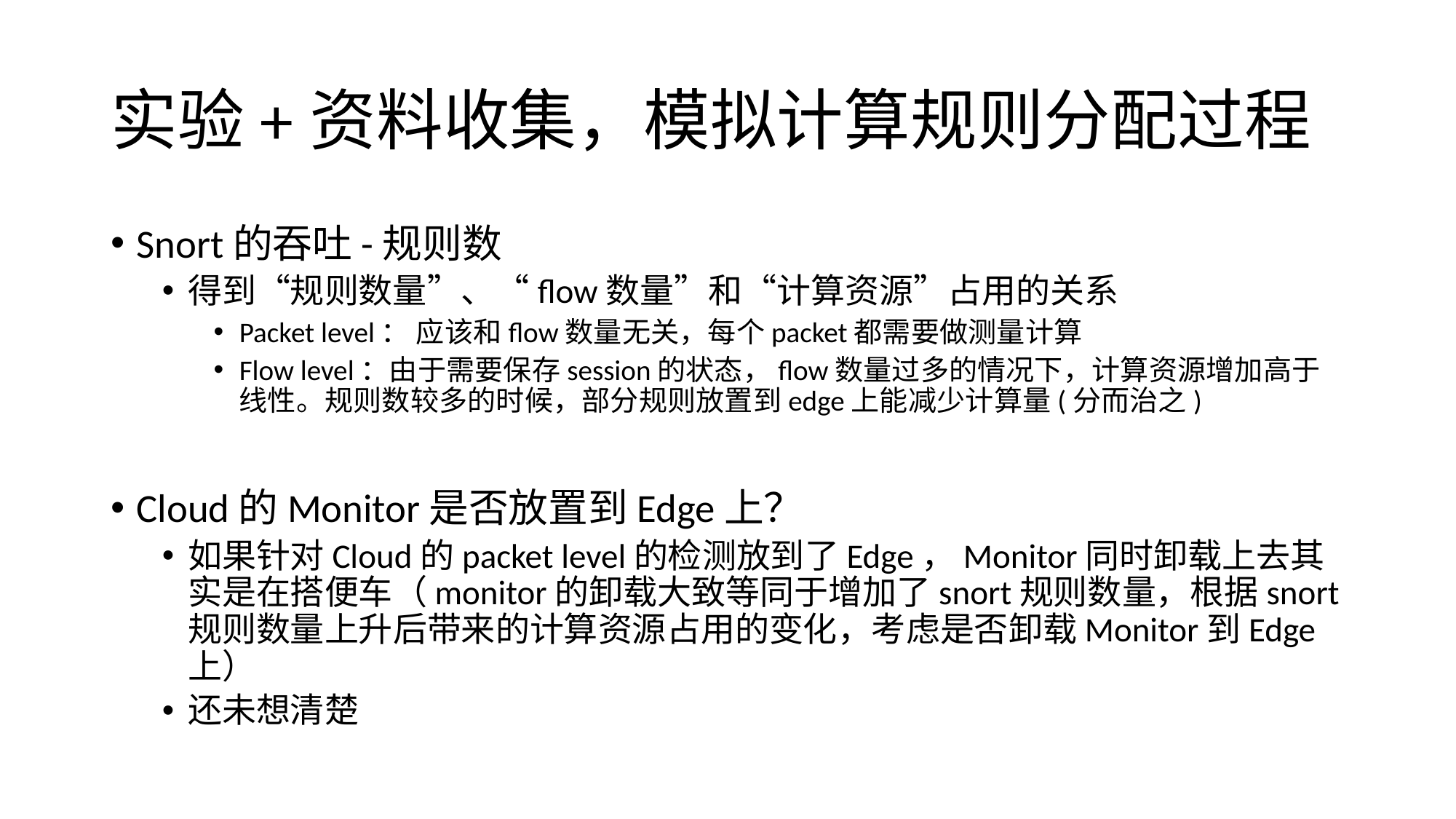

# 实验+资料收集，模拟计算规则分配过程
Snort的吞吐-规则数
得到“规则数量”、“flow数量”和“计算资源”占用的关系
Packet level： 应该和flow数量无关，每个packet都需要做测量计算
Flow level：由于需要保存session的状态，flow数量过多的情况下，计算资源增加高于线性。规则数较多的时候，部分规则放置到edge上能减少计算量(分而治之)

Cloud的Monitor是否放置到Edge上？
如果针对Cloud的packet level的检测放到了Edge，Monitor同时卸载上去其实是在搭便车（monitor的卸载大致等同于增加了snort规则数量，根据snort规则数量上升后带来的计算资源占用的变化，考虑是否卸载Monitor到Edge上）
还未想清楚